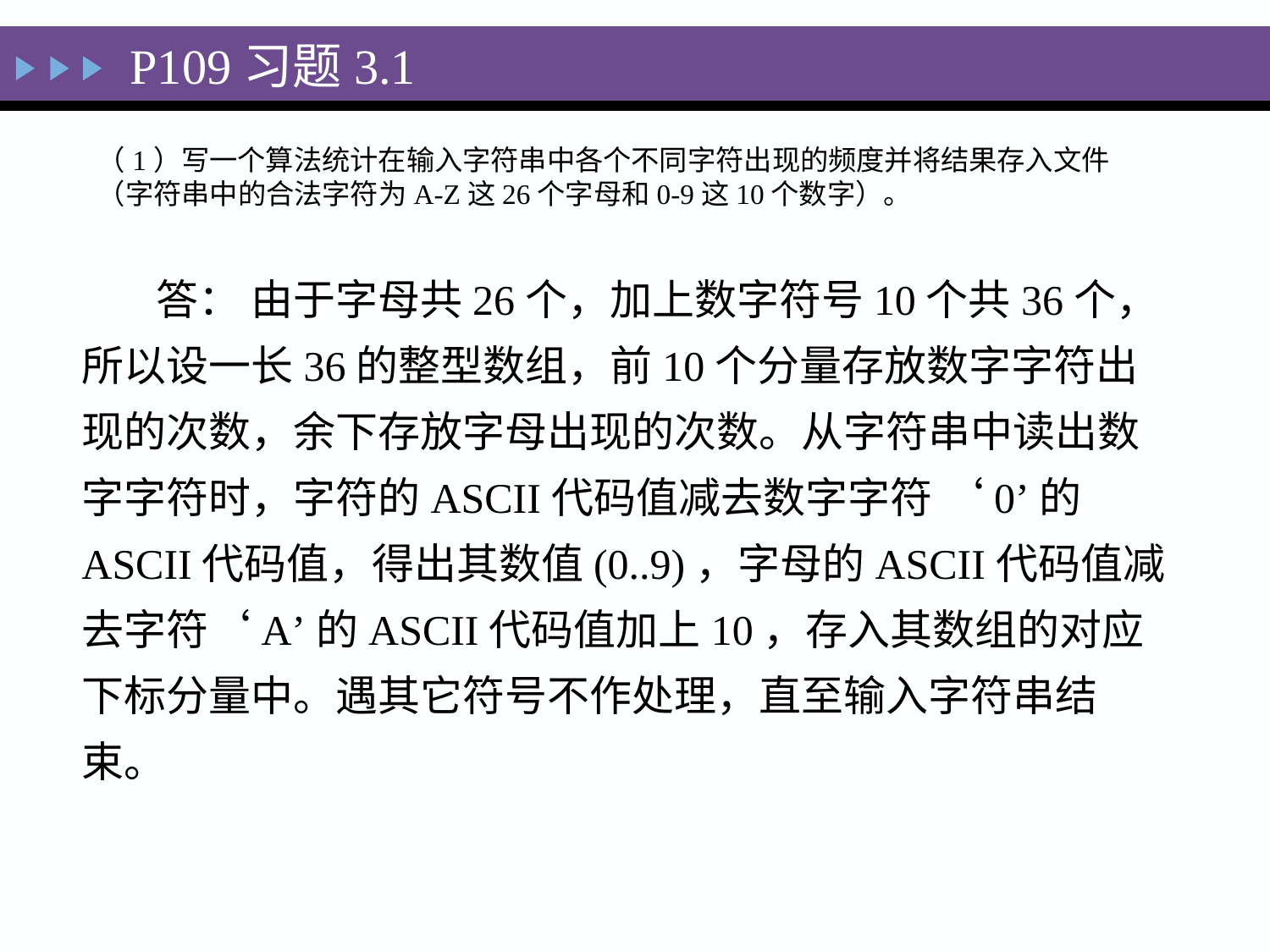

# P109习题3.1
（1）写一个算法统计在输入字符串中各个不同字符出现的频度并将结果存入文件（字符串中的合法字符为A-Z这26个字母和0-9这10个数字）。

答： 由于字母共26个，加上数字符号10个共36个，所以设一长36的整型数组，前10个分量存放数字字符出现的次数，余下存放字母出现的次数。从字符串中读出数字字符时，字符的ASCII代码值减去数字字符 ‘0’的ASCII代码值，得出其数值(0..9)，字母的ASCII代码值减去字符‘A’的ASCII代码值加上10，存入其数组的对应下标分量中。遇其它符号不作处理，直至输入字符串结束。